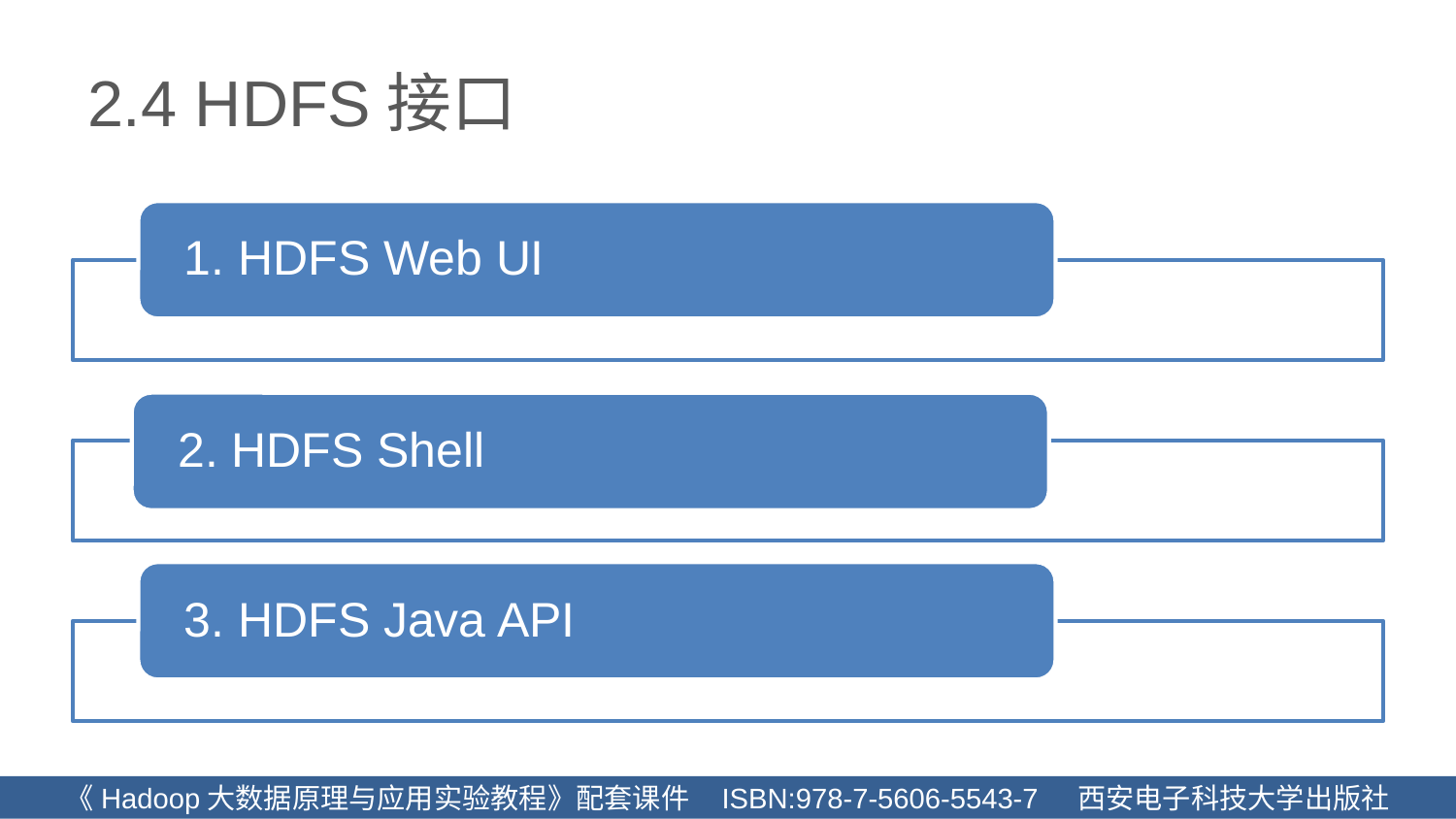

# 2.4 HDFS接口
1. HDFS Web UI
2. HDFS Shell
3. HDFS Java API